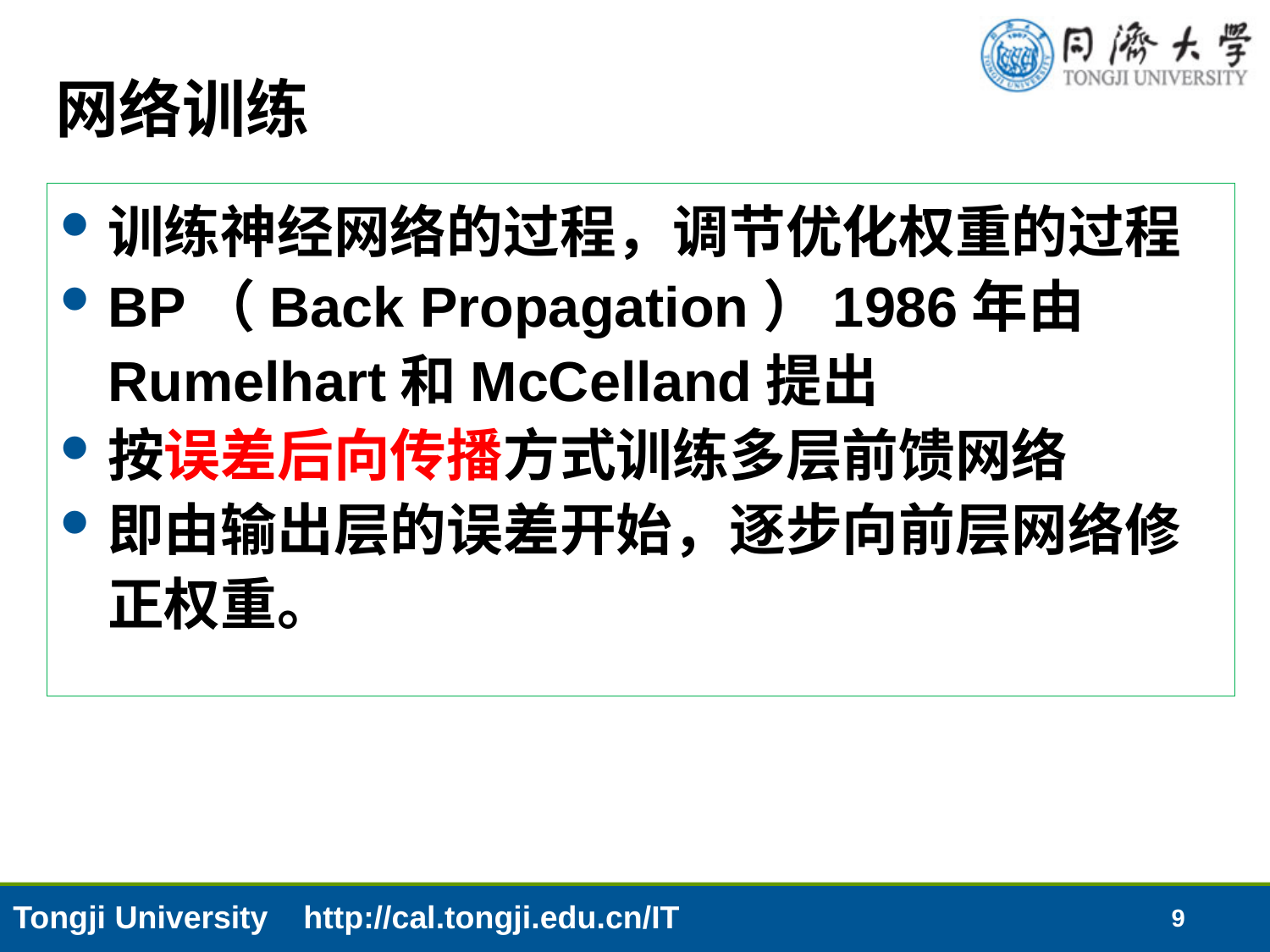

# 网络训练
训练神经网络的过程，调节优化权重的过程
BP（Back Propagation）1986年由Rumelhart和McCelland提出
按误差后向传播方式训练多层前馈网络
即由输出层的误差开始，逐步向前层网络修正权重。